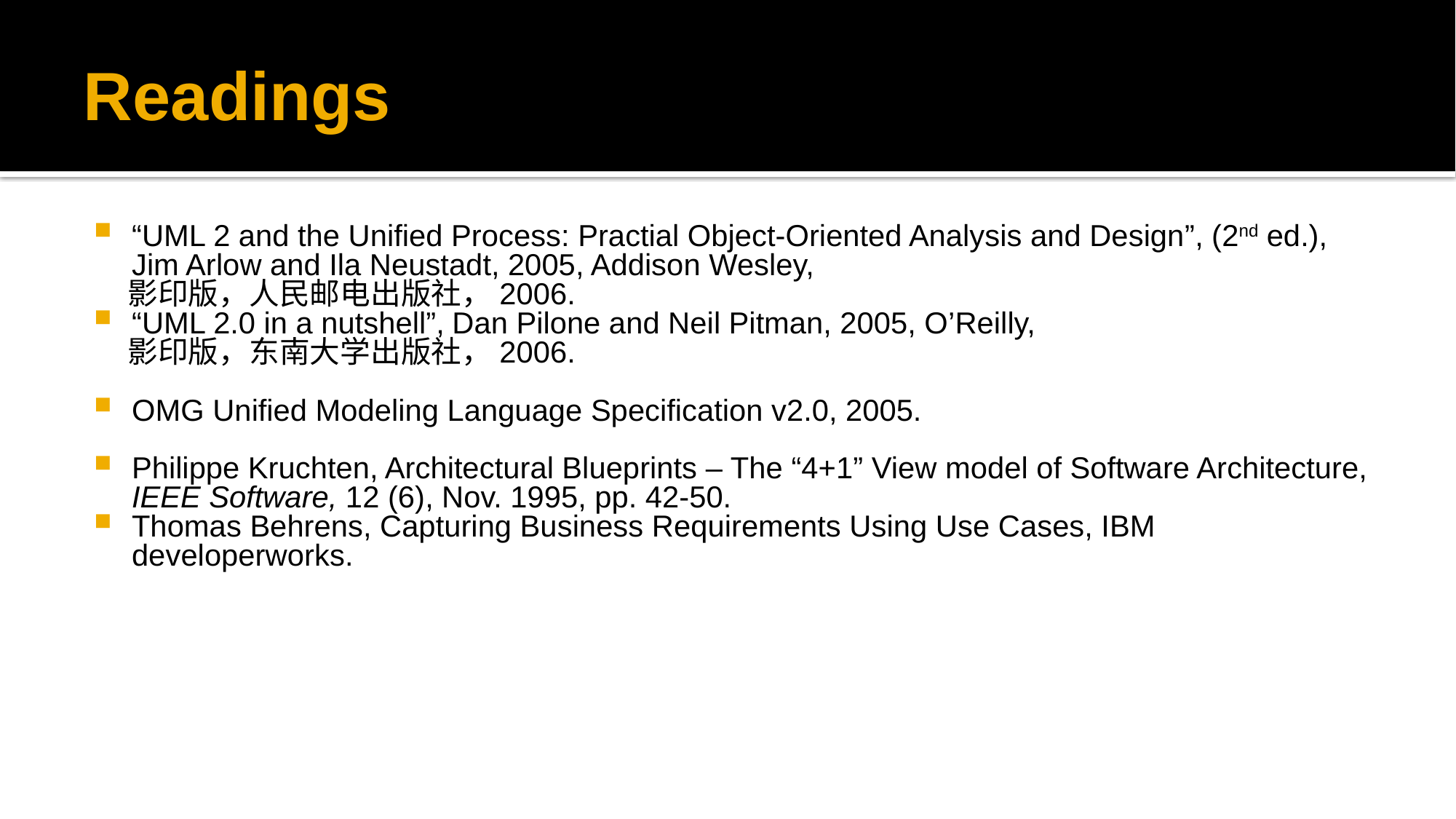

# Readings
“UML 2 and the Unified Process: Practial Object-Oriented Analysis and Design”, (2nd ed.), Jim Arlow and Ila Neustadt, 2005, Addison Wesley,
    影印版，人民邮电出版社，2006.
“UML 2.0 in a nutshell”, Dan Pilone and Neil Pitman, 2005, O’Reilly,
    影印版，东南大学出版社，2006.

OMG Unified Modeling Language Specification v2.0, 2005.

Philippe Kruchten, Architectural Blueprints – The “4+1” View model of Software Architecture, IEEE Software, 12 (6), Nov. 1995, pp. 42-50.
Thomas Behrens, Capturing Business Requirements Using Use Cases, IBM developerworks.